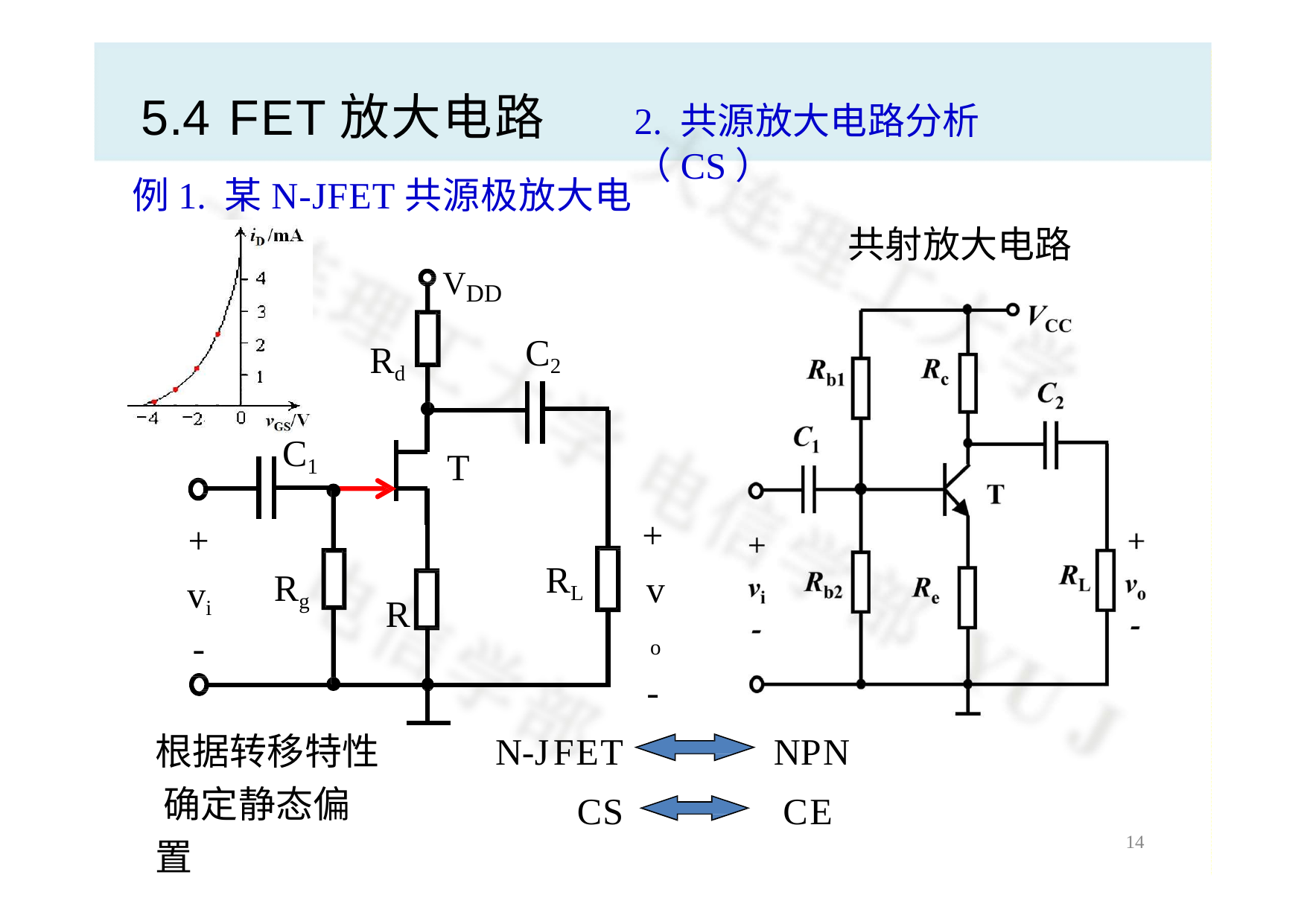

# 5.4 FET放大电路
2. 共源放大电路分析（CS）
例1. 某N-JFET共源极放大电路

共射放大电路

VDD

C2
Rd

C1

T

+
vo
-
+

RL
Rg

vi
R

-

NPN  CE
根据转移特性  确定静态偏置

N-JFET
CS

14